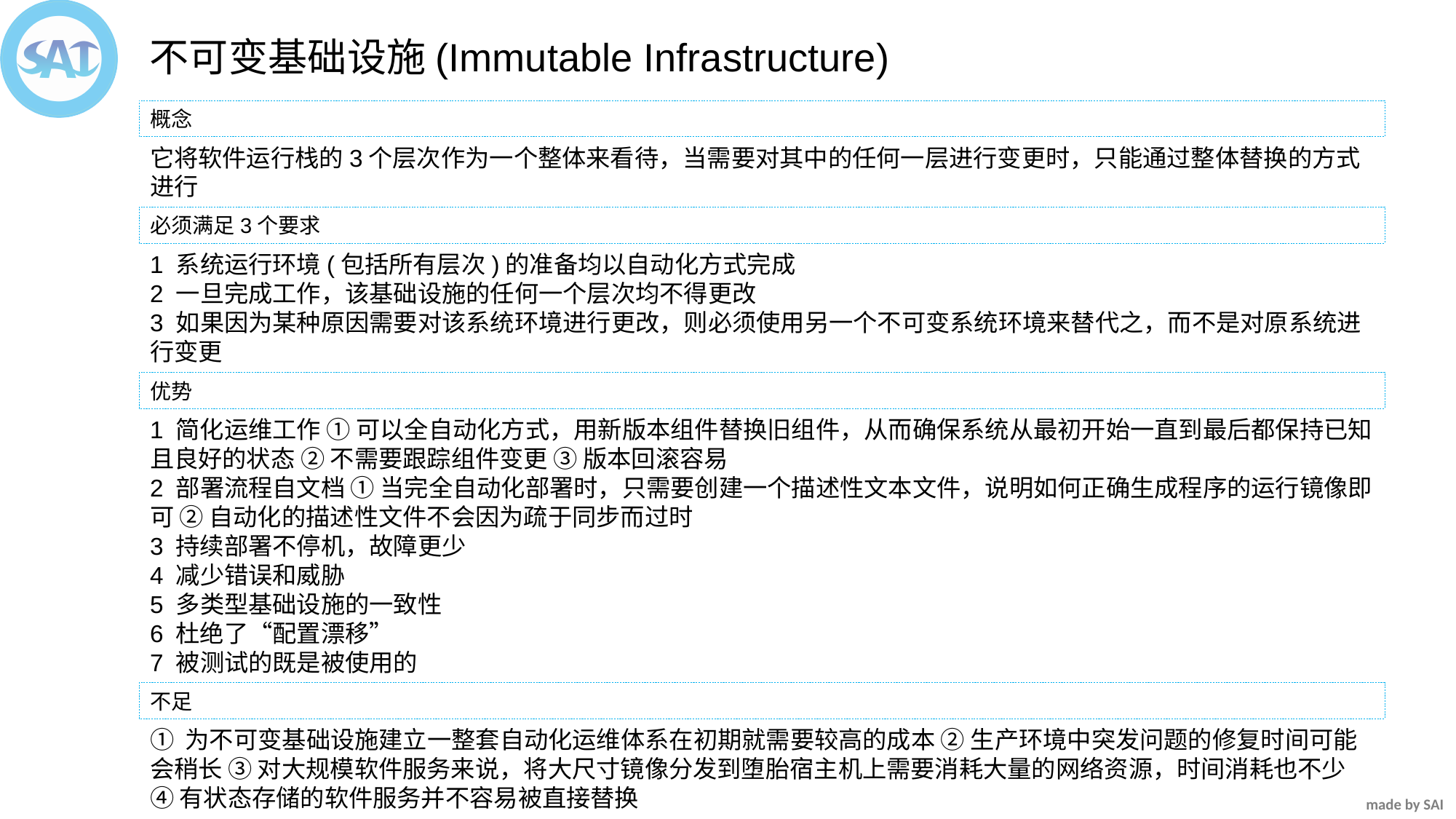

不可变基础设施(Immutable Infrastructure)
概念
它将软件运行栈的3个层次作为一个整体来看待，当需要对其中的任何一层进行变更时，只能通过整体替换的方式进行
必须满足3个要求
1 系统运行环境(包括所有层次)的准备均以自动化方式完成
2 一旦完成工作，该基础设施的任何一个层次均不得更改
3 如果因为某种原因需要对该系统环境进行更改，则必须使用另一个不可变系统环境来替代之，而不是对原系统进行变更
优势
1 简化运维工作 ① 可以全自动化方式，用新版本组件替换旧组件，从而确保系统从最初开始一直到最后都保持已知且良好的状态 ② 不需要跟踪组件变更 ③ 版本回滚容易
2 部署流程自文档 ① 当完全自动化部署时，只需要创建一个描述性文本文件，说明如何正确生成程序的运行镜像即可 ② 自动化的描述性文件不会因为疏于同步而过时
3 持续部署不停机，故障更少
4 减少错误和威胁
5 多类型基础设施的一致性
6 杜绝了“配置漂移”
7 被测试的既是被使用的
不足
① 为不可变基础设施建立一整套自动化运维体系在初期就需要较高的成本 ② 生产环境中突发问题的修复时间可能会稍长 ③ 对大规模软件服务来说，将大尺寸镜像分发到堕胎宿主机上需要消耗大量的网络资源，时间消耗也不少 ④ 有状态存储的软件服务并不容易被直接替换